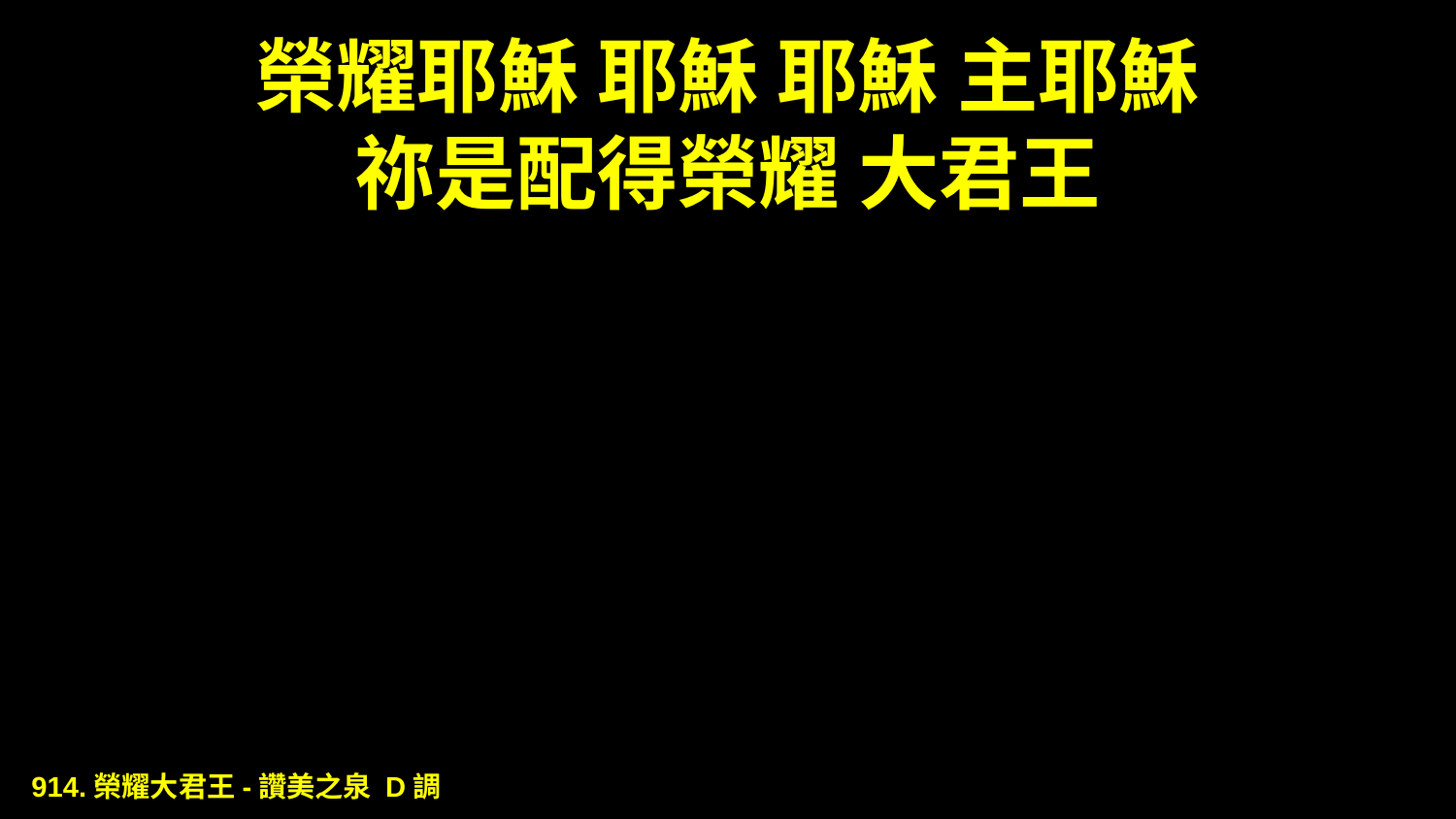

# 榮耀耶穌 耶穌 耶穌 主耶穌 祢是配得榮耀 大君王
914.榮耀大君王-讚美之泉 D調